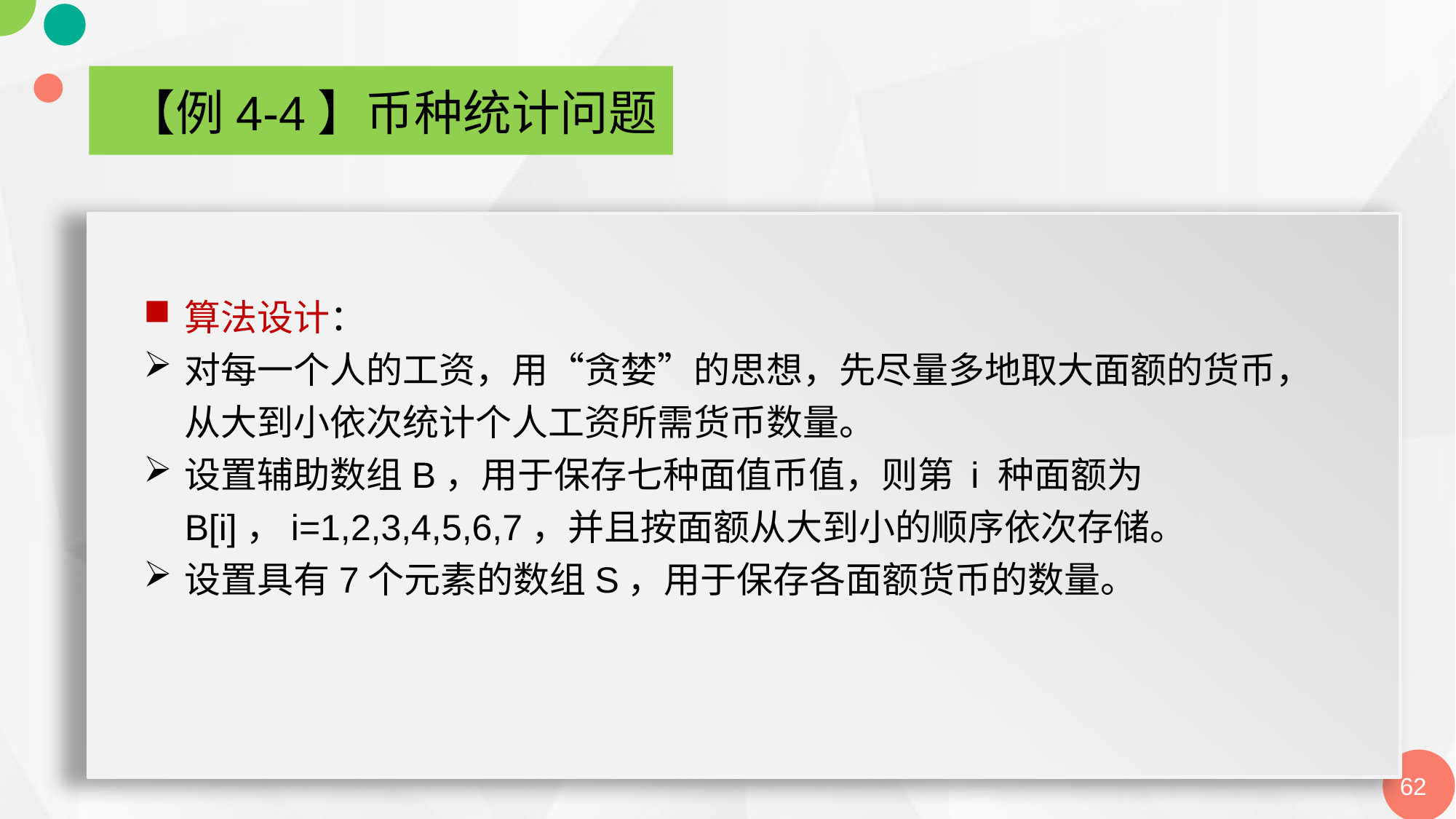

【例4-4】币种统计问题
算法设计：
对每一个人的工资，用“贪婪”的思想，先尽量多地取大面额的货币，从大到小依次统计个人工资所需货币数量。
设置辅助数组B，用于保存七种面值币值，则第 i 种面额为B[i]，i=1,2,3,4,5,6,7，并且按面额从大到小的顺序依次存储。
设置具有7个元素的数组S，用于保存各面额货币的数量。